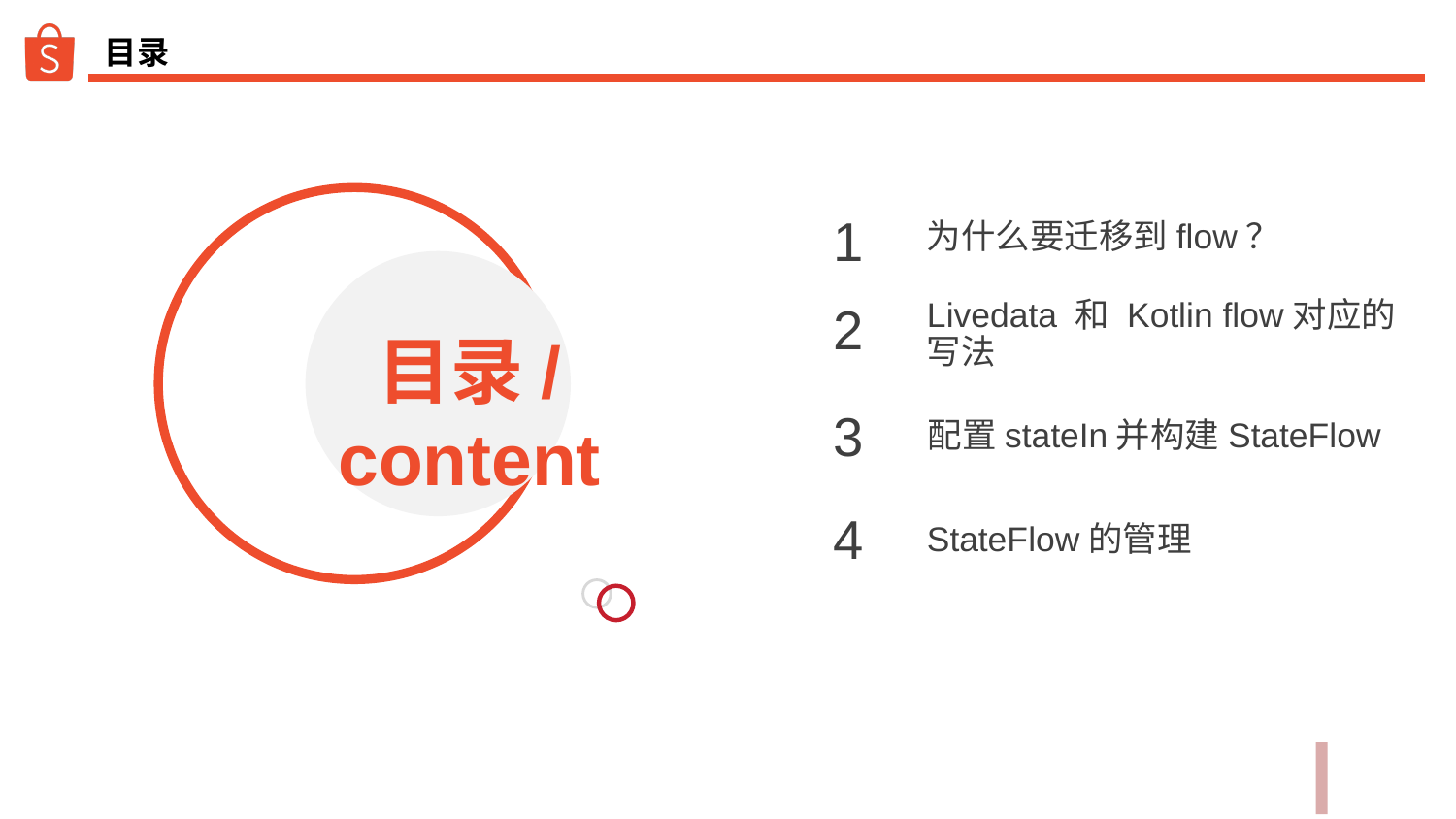

目录

1
为什么要迁移到flow？

2
Livedata 和 Kotlin flow对应的写法

目录/content
3
配置stateIn并构建StateFlow
4
StateFlow的管理